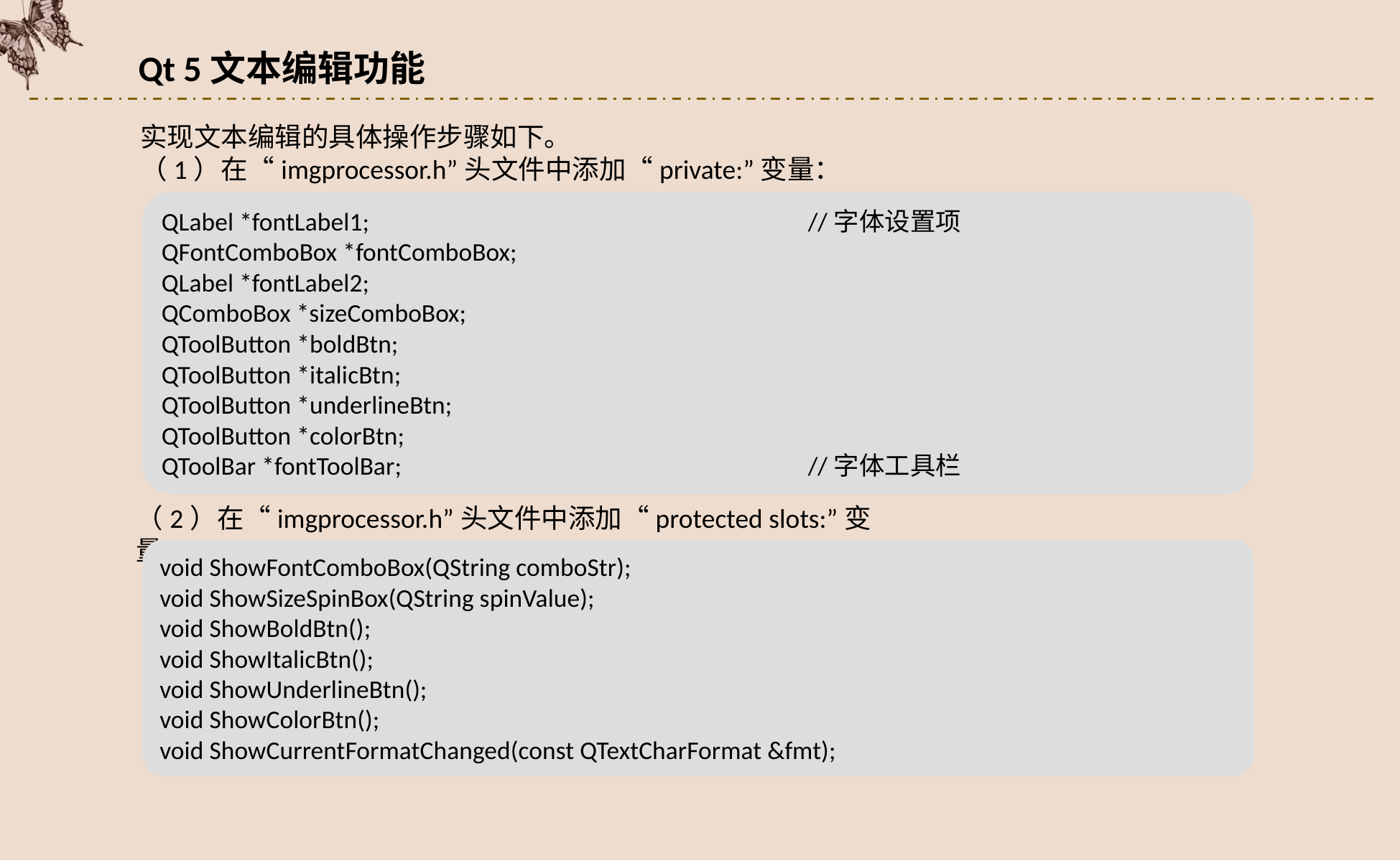

Qt 5文本编辑功能
实现文本编辑的具体操作步骤如下。
（1）在“imgprocessor.h”头文件中添加“private:”变量：
QLabel *fontLabel1;                                 			//字体设置项
QFontComboBox *fontComboBox;
QLabel *fontLabel2;
QComboBox *sizeComboBox;
QToolButton *boldBtn;
QToolButton *italicBtn;
QToolButton *underlineBtn;
QToolButton *colorBtn;
QToolBar *fontToolBar;                             			//字体工具栏
（2）在“imgprocessor.h”头文件中添加“protected slots:”变量：
void ShowFontComboBox(QString comboStr);
void ShowSizeSpinBox(QString spinValue);
void ShowBoldBtn();
void ShowItalicBtn();
void ShowUnderlineBtn();
void ShowColorBtn();
void ShowCurrentFormatChanged(const QTextCharFormat &fmt);